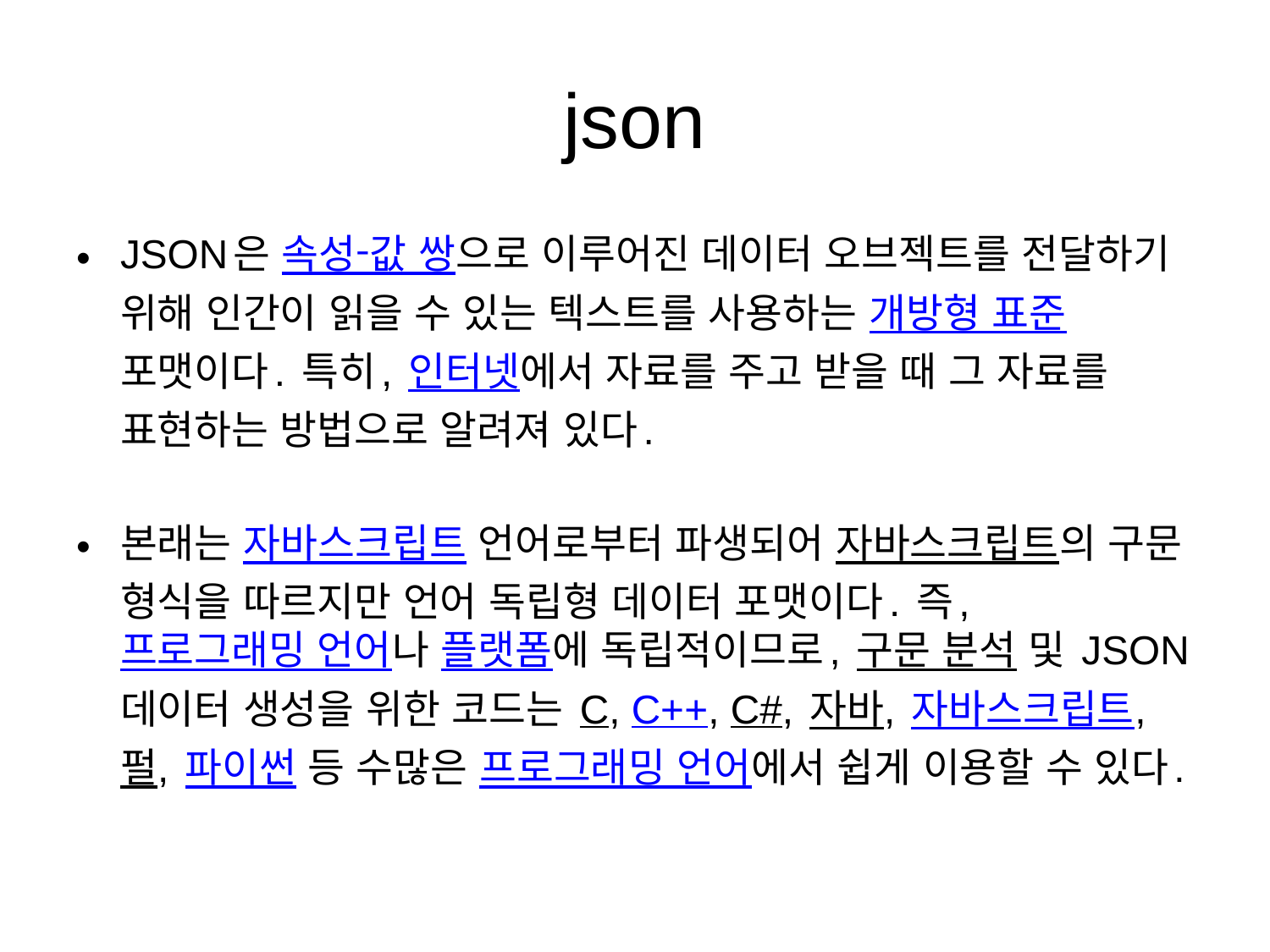

# json
JSON은 속성-값 쌍으로 이루어진 데이터 오브젝트를 전달하기 위해 인간이 읽을 수 있는 텍스트를 사용하는 개방형 표준 포맷이다. 특히, 인터넷에서 자료를 주고 받을 때 그 자료를 표현하는 방법으로 알려져 있다.

본래는 자바스크립트 언어로부터 파생되어 자바스크립트의 구문 형식을 따르지만 언어 독립형 데이터 포맷이다. 즉, 프로그래밍 언어나 플랫폼에 독립적이므로, 구문 분석 및 JSON 데이터 생성을 위한 코드는 C, C++, C#, 자바, 자바스크립트, 펄, 파이썬 등 수많은 프로그래밍 언어에서 쉽게 이용할 수 있다.